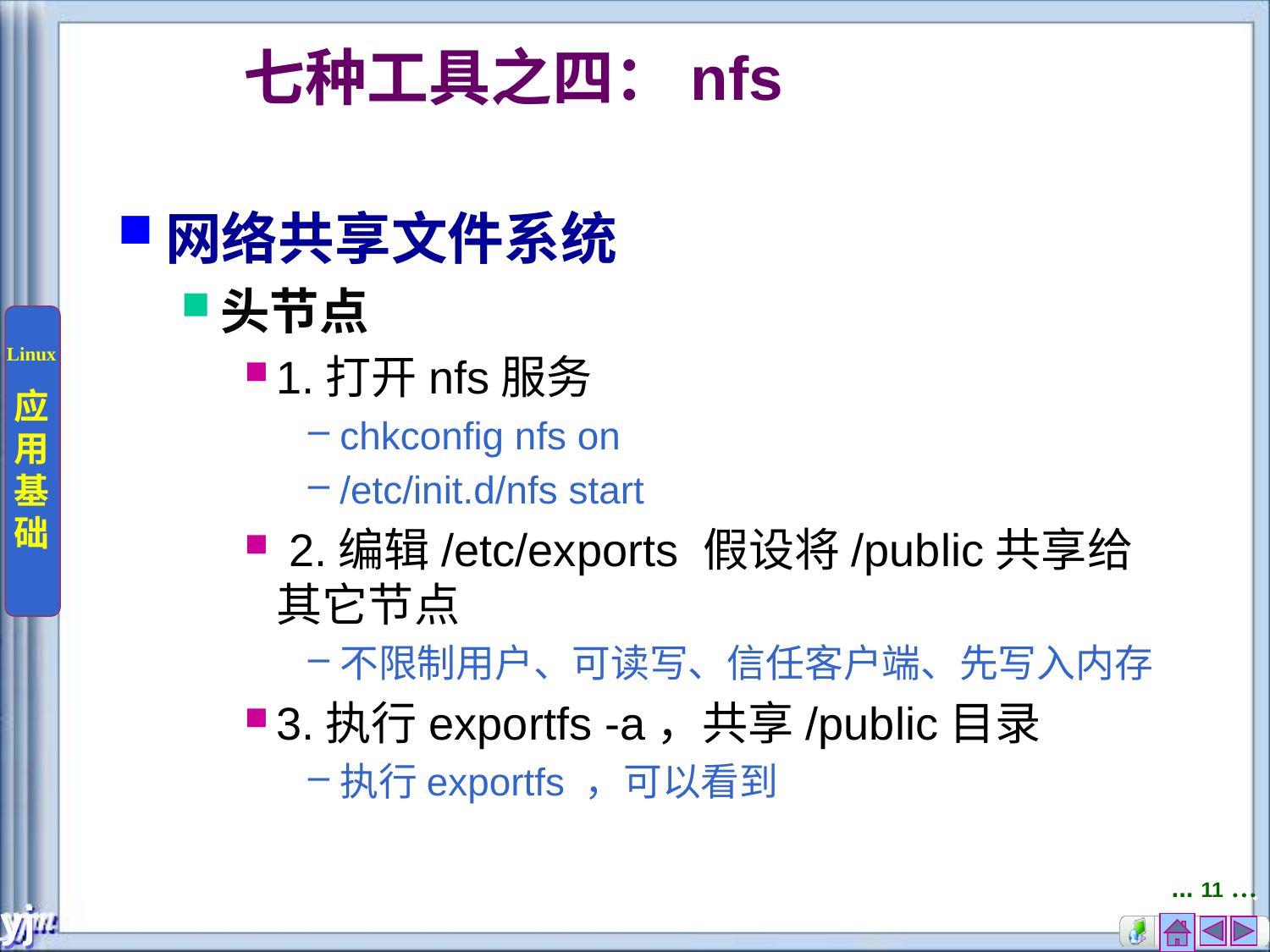

# 七种工具之四：nfs
网络共享文件系统
头节点
1.打开nfs服务
chkconfig nfs on
/etc/init.d/nfs start
 2.编辑/etc/exports 假设将/public共享给其它节点
不限制用户、可读写、信任客户端、先写入内存
3.执行exportfs -a，共享/public目录
执行exportfs ，可以看到

... 11 …